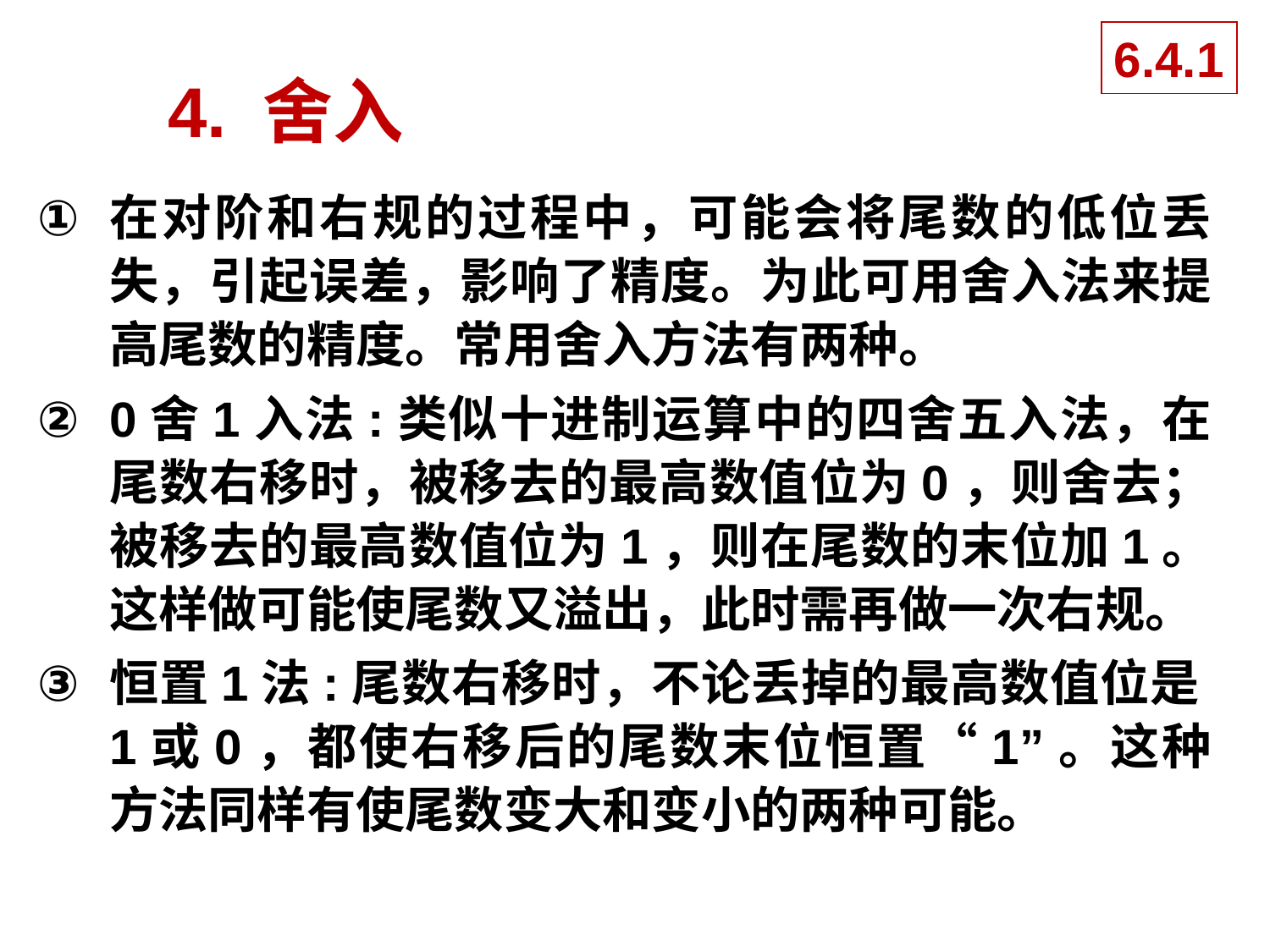

6.4.1
# 4. 舍入
在对阶和右规的过程中，可能会将尾数的低位丢失，引起误差，影响了精度。为此可用舍入法来提高尾数的精度。常用舍入方法有两种。
0舍1入法:类似十进制运算中的四舍五入法，在尾数右移时，被移去的最高数值位为0，则舍去；被移去的最高数值位为1，则在尾数的末位加1。这样做可能使尾数又溢出，此时需再做一次右规。
恒置1法:尾数右移时，不论丢掉的最高数值位是1或0，都使右移后的尾数末位恒置“1”。这种方法同样有使尾数变大和变小的两种可能。